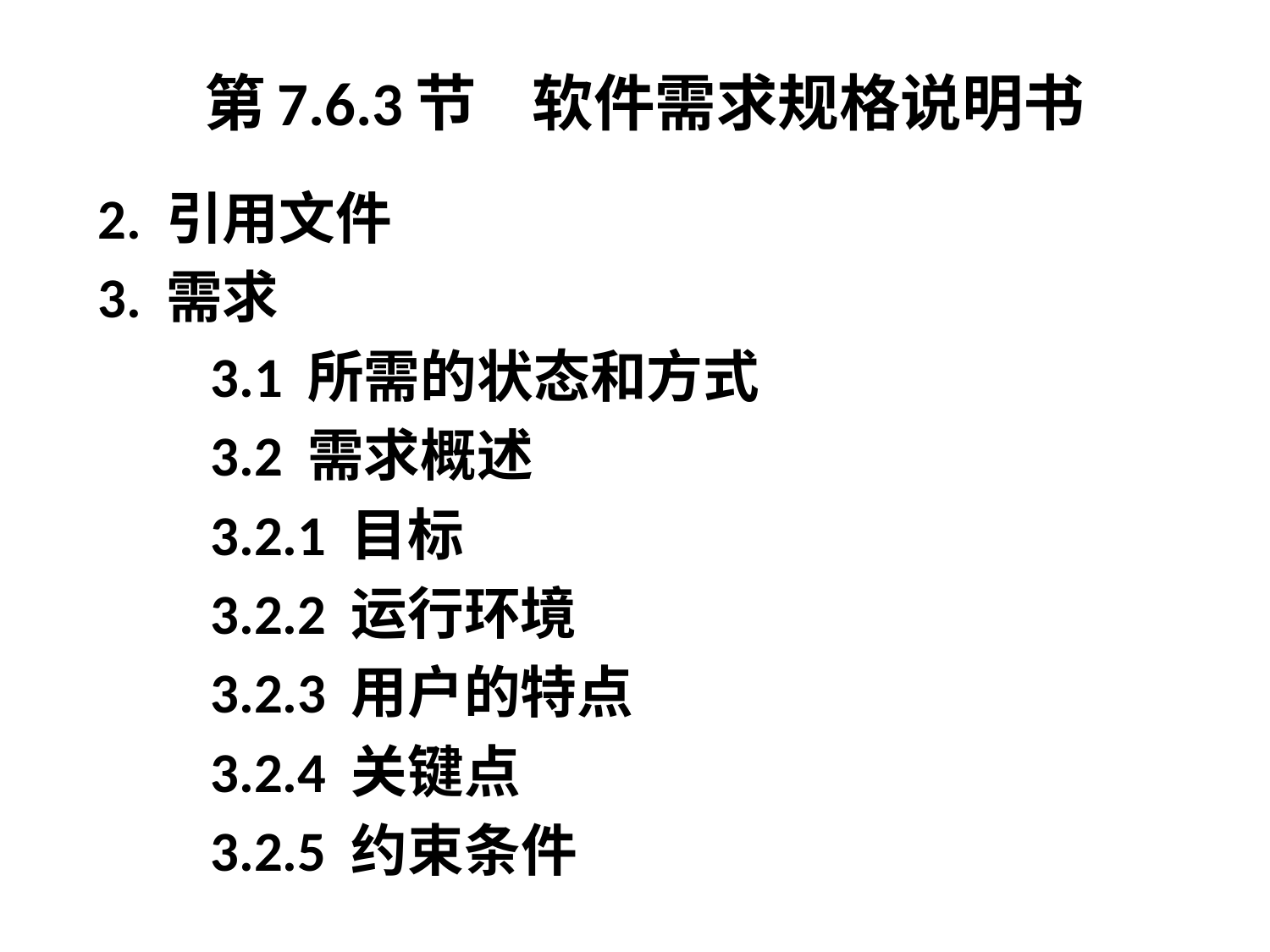

# 第7.6.3节    软件需求规格说明书
2. 引用文件
3. 需求
	3.1 所需的状态和方式
	3.2 需求概述
		3.2.1 目标
		3.2.2 运行环境
		3.2.3 用户的特点
		3.2.4 关键点
		3.2.5 约束条件